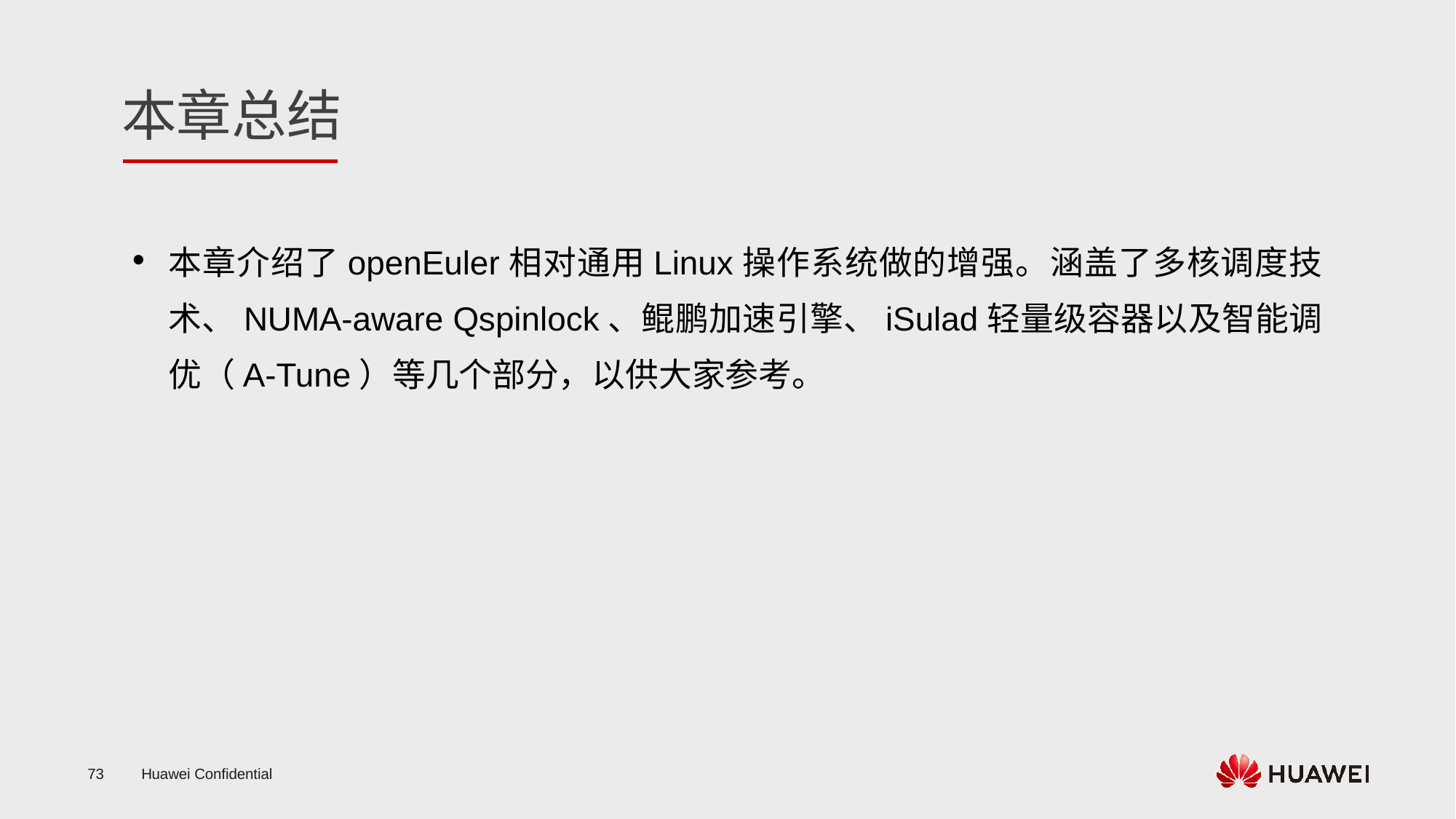

本章介绍了openEuler相对通用Linux操作系统做的增强。涵盖了多核调度技术、NUMA-aware Qspinlock、鲲鹏加速引擎、iSulad轻量级容器以及智能调优（A-Tune）等几个部分，以供大家参考。